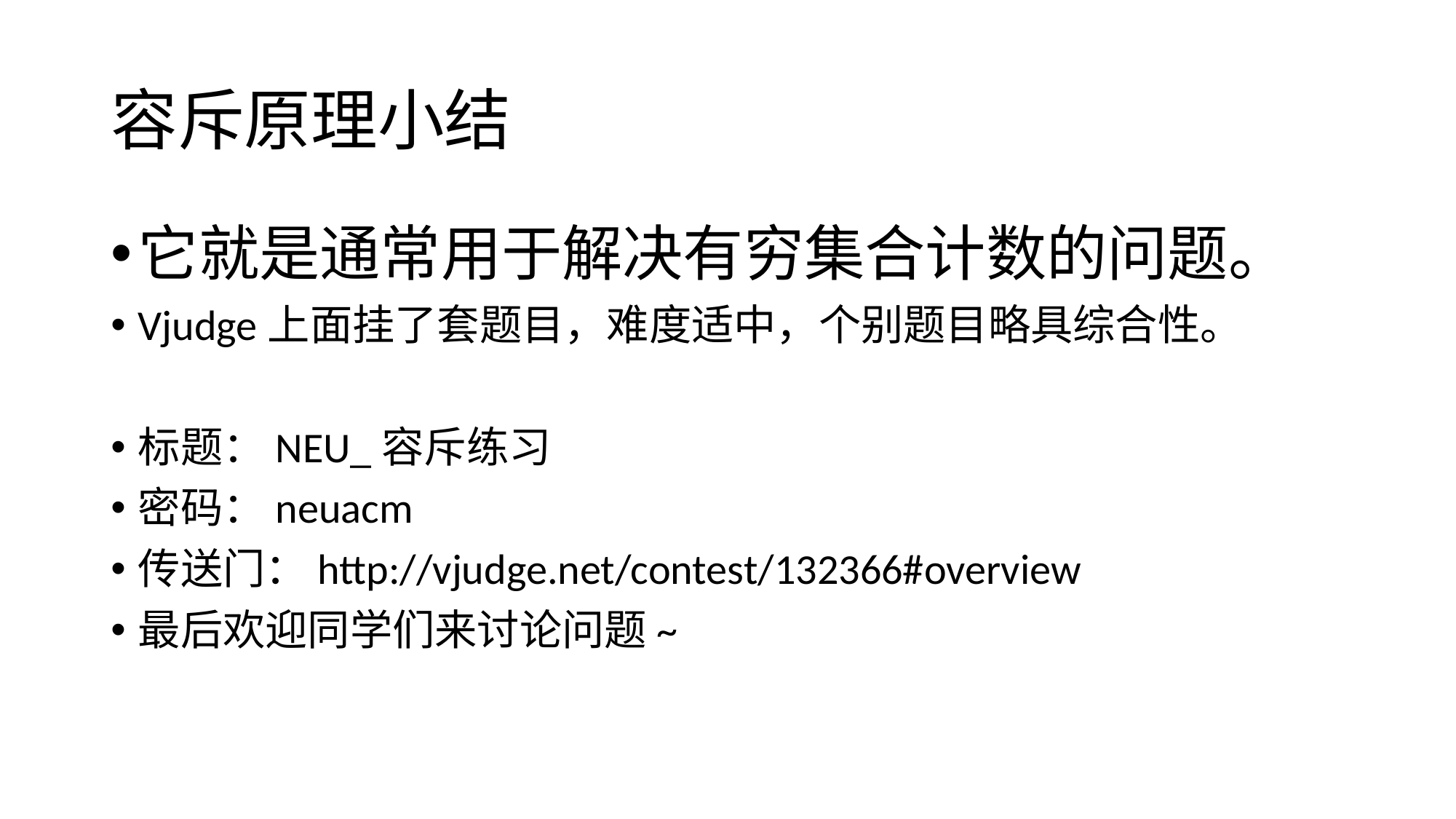

# 容斥原理小结
它就是通常用于解决有穷集合计数的问题。
Vjudge上面挂了套题目，难度适中，个别题目略具综合性。

标题：NEU_容斥练习
密码：neuacm
传送门：http://vjudge.net/contest/132366#overview
最后欢迎同学们来讨论问题~